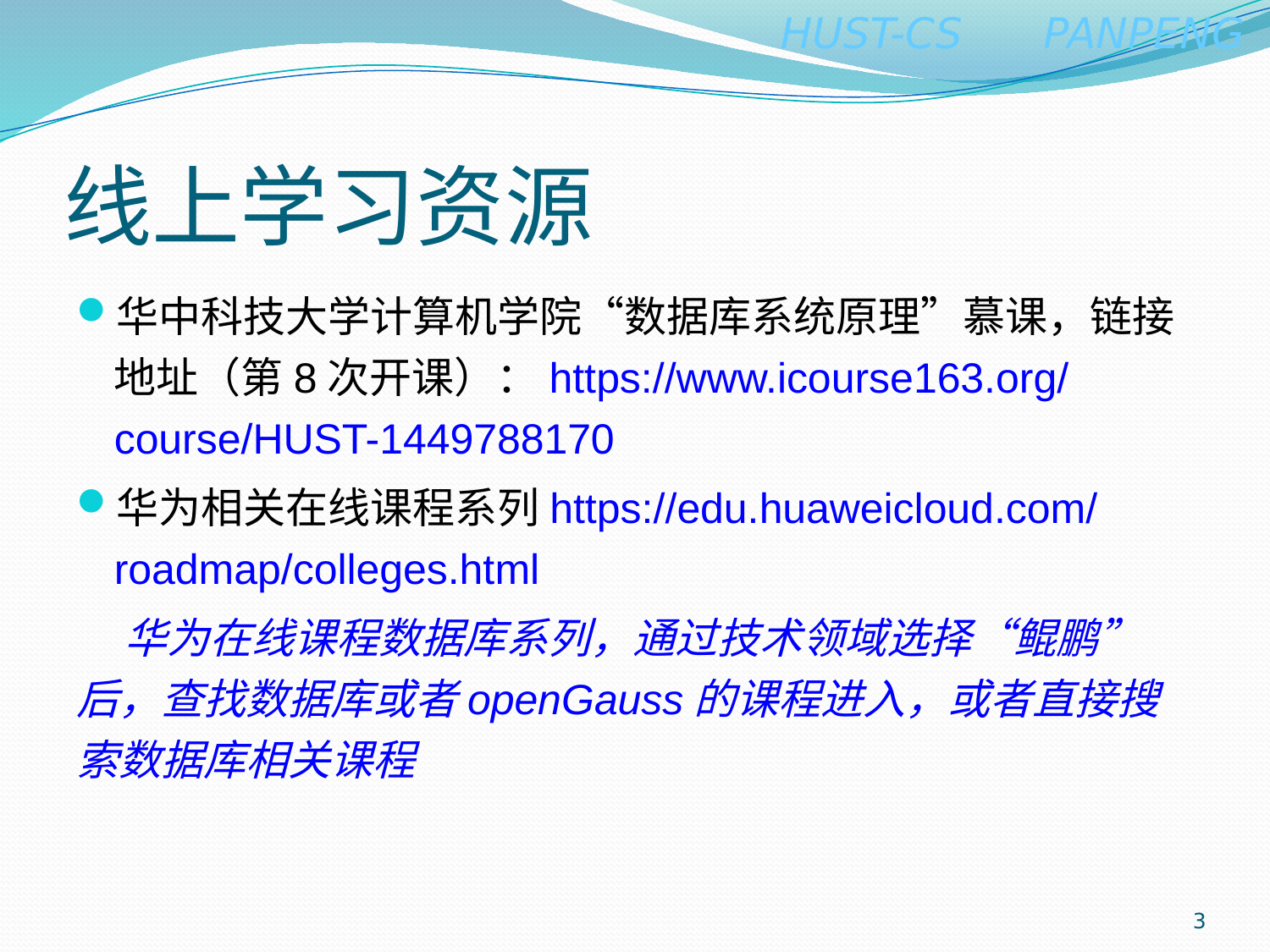

# 线上学习资源
华中科技大学计算机学院“数据库系统原理”慕课，链接地址（第8次开课）：https://www.icourse163.org/course/HUST-1449788170
华为相关在线课程系列https://edu.huaweicloud.com/roadmap/colleges.html
    华为在线课程数据库系列，通过技术领域选择“鲲鹏”后，查找数据库或者openGauss的课程进入，或者直接搜索数据库相关课程
3